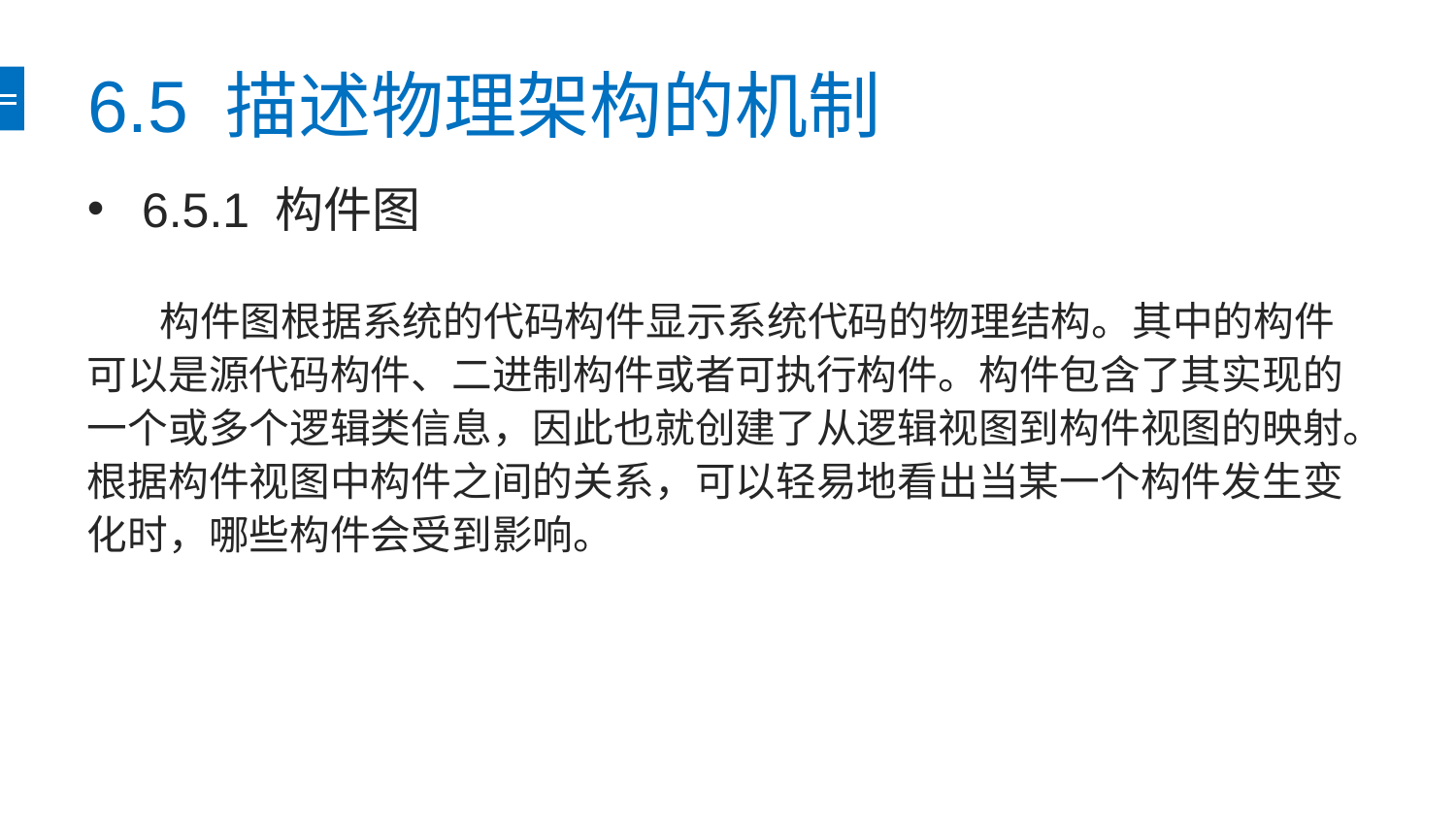

# 6.5 描述物理架构的机制
6.5.1 构件图

       构件图根据系统的代码构件显示系统代码的物理结构。其中的构件可以是源代码构件、二进制构件或者可执行构件。构件包含了其实现的一个或多个逻辑类信息，因此也就创建了从逻辑视图到构件视图的映射。根据构件视图中构件之间的关系，可以轻易地看出当某一个构件发生变化时，哪些构件会受到影响。